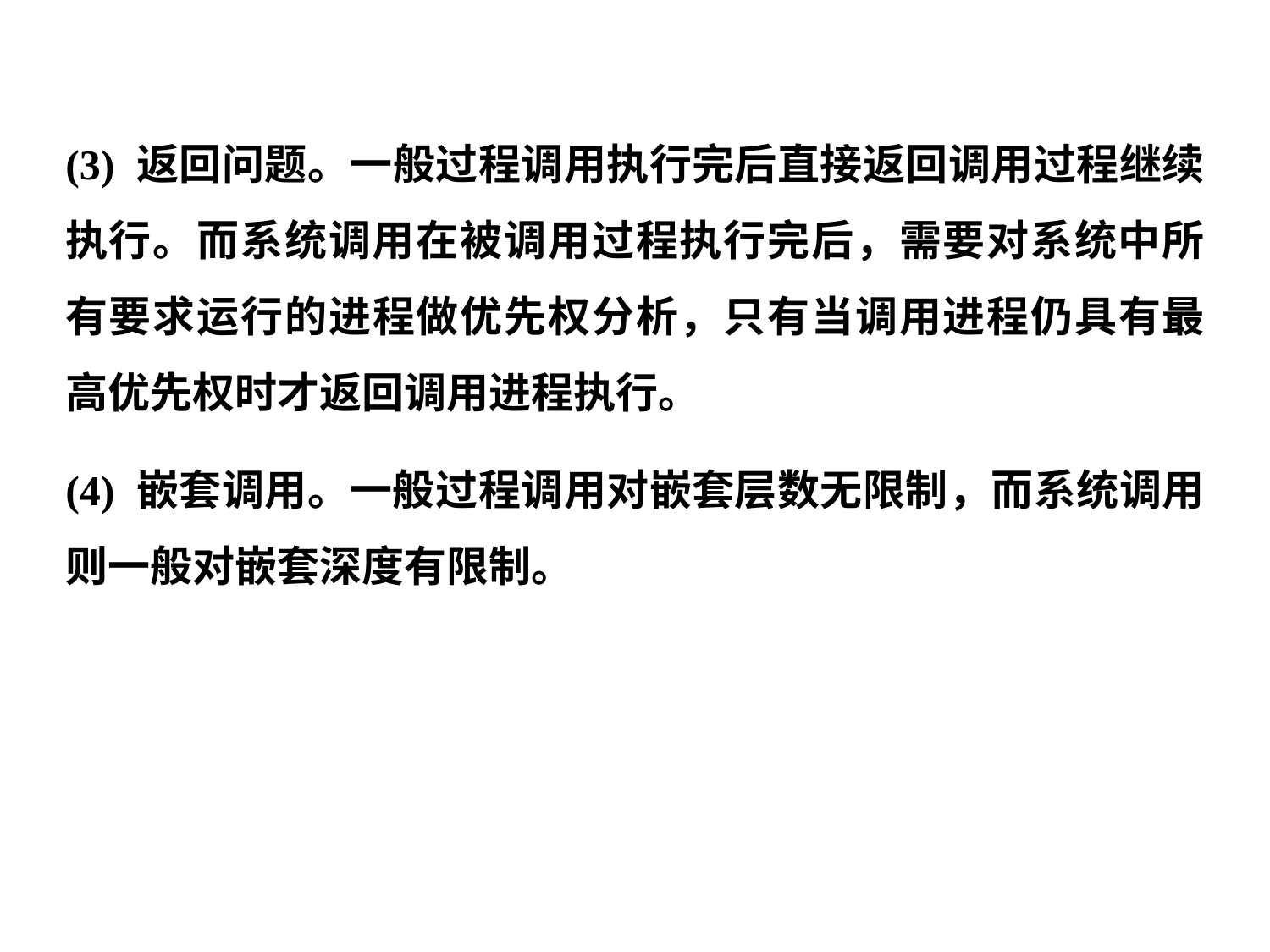

(3) 返回问题。一般过程调用执行完后直接返回调用过程继续执行。而系统调用在被调用过程执行完后，需要对系统中所有要求运行的进程做优先权分析，只有当调用进程仍具有最高优先权时才返回调用进程执行。
(4) 嵌套调用。一般过程调用对嵌套层数无限制，而系统调用则一般对嵌套深度有限制。